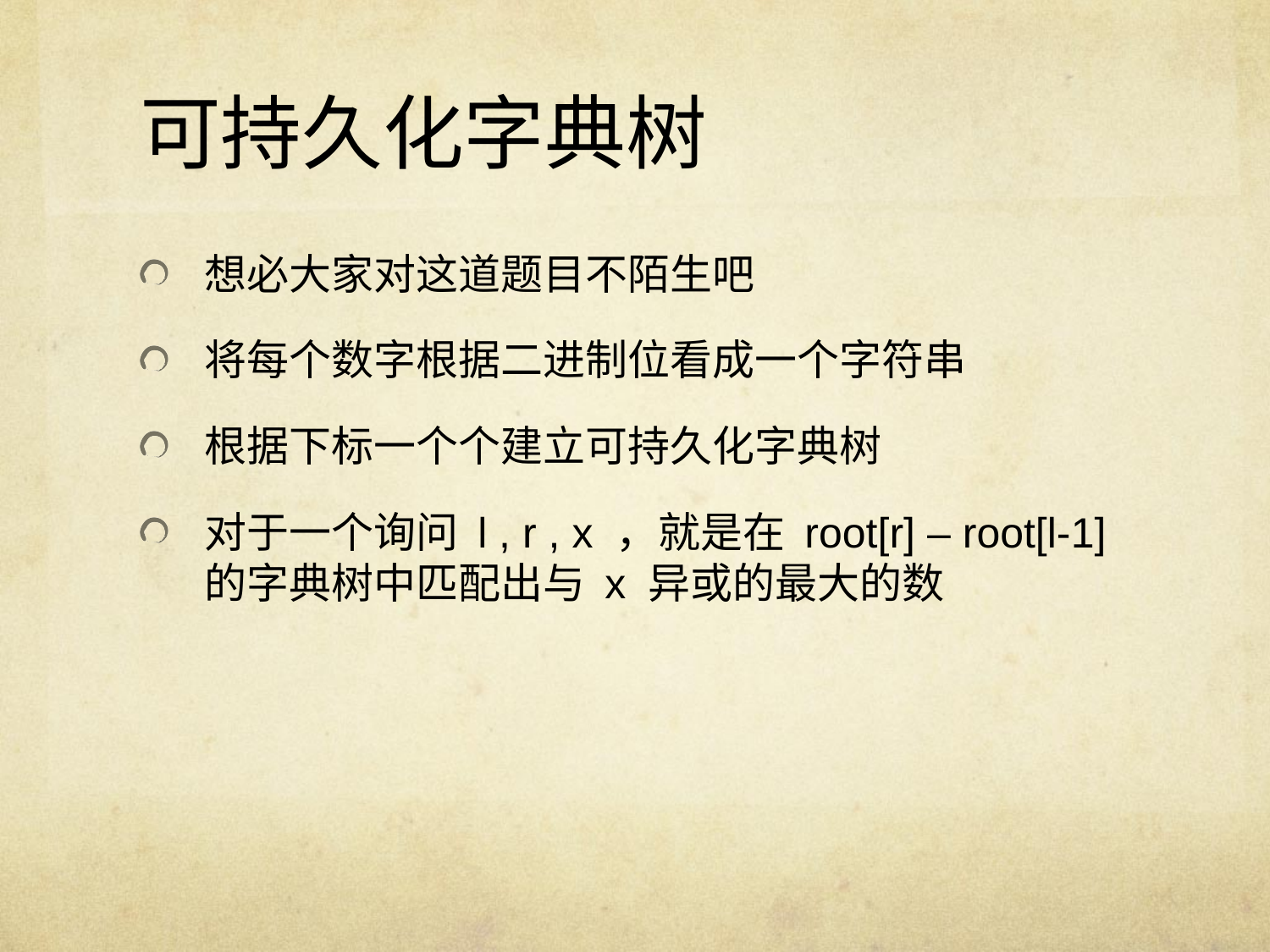

# 可持久化字典树
想必大家对这道题目不陌生吧
将每个数字根据二进制位看成一个字符串
根据下标一个个建立可持久化字典树
对于一个询问 l , r , x ，就是在 root[r] – root[l-1] 的字典树中匹配出与 x 异或的最大的数